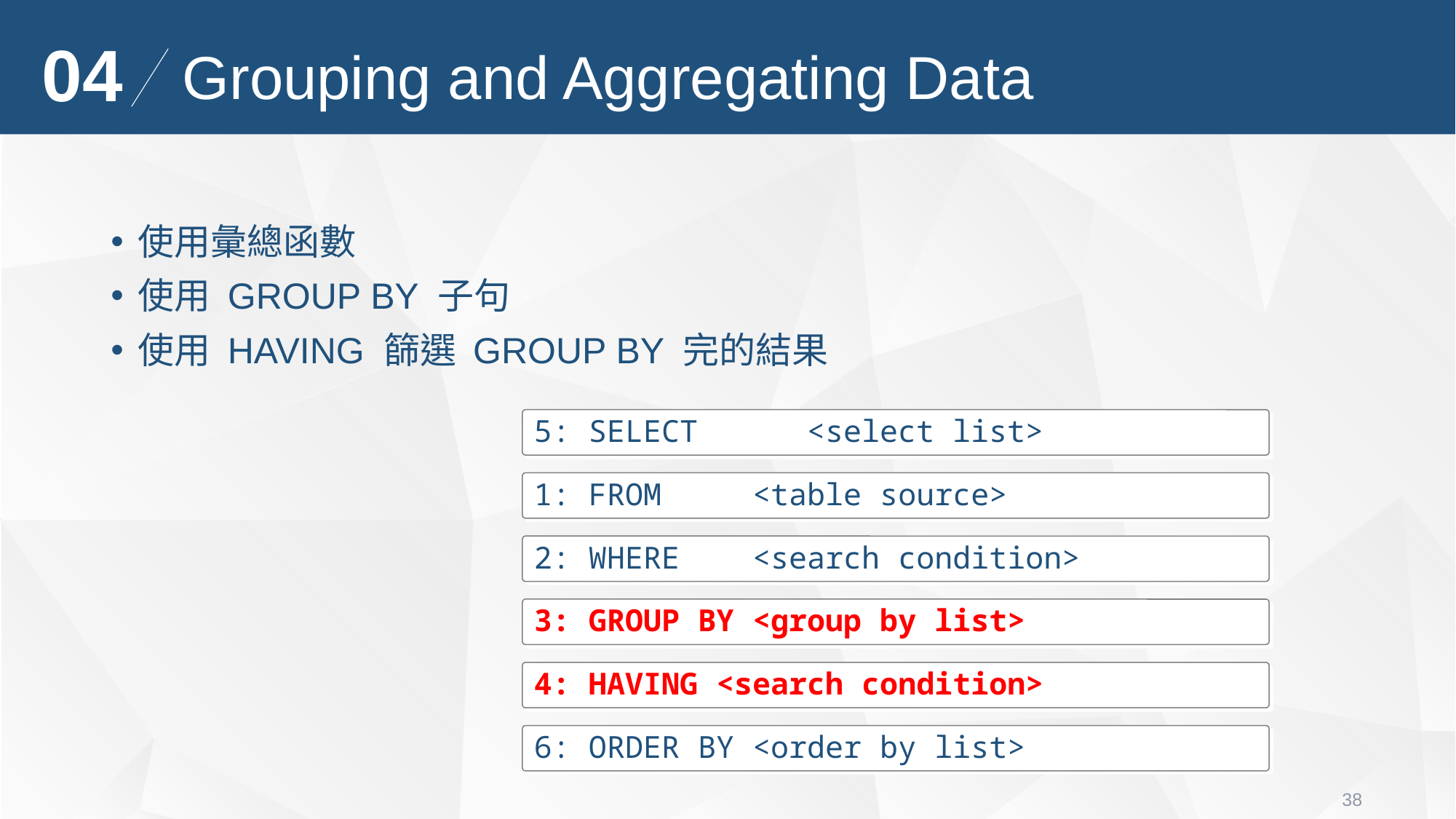

04
Grouping and Aggregating Data

使用彙總函數
使用 GROUP BY 子句
使用 HAVING 篩選 GROUP BY 完的結果

5: SELECT	   <select list>
1: FROM     <table source>
2: WHERE    <search condition>
3: GROUP BY <group by list>
4: HAVING <search condition>
6: ORDER BY <order by list>